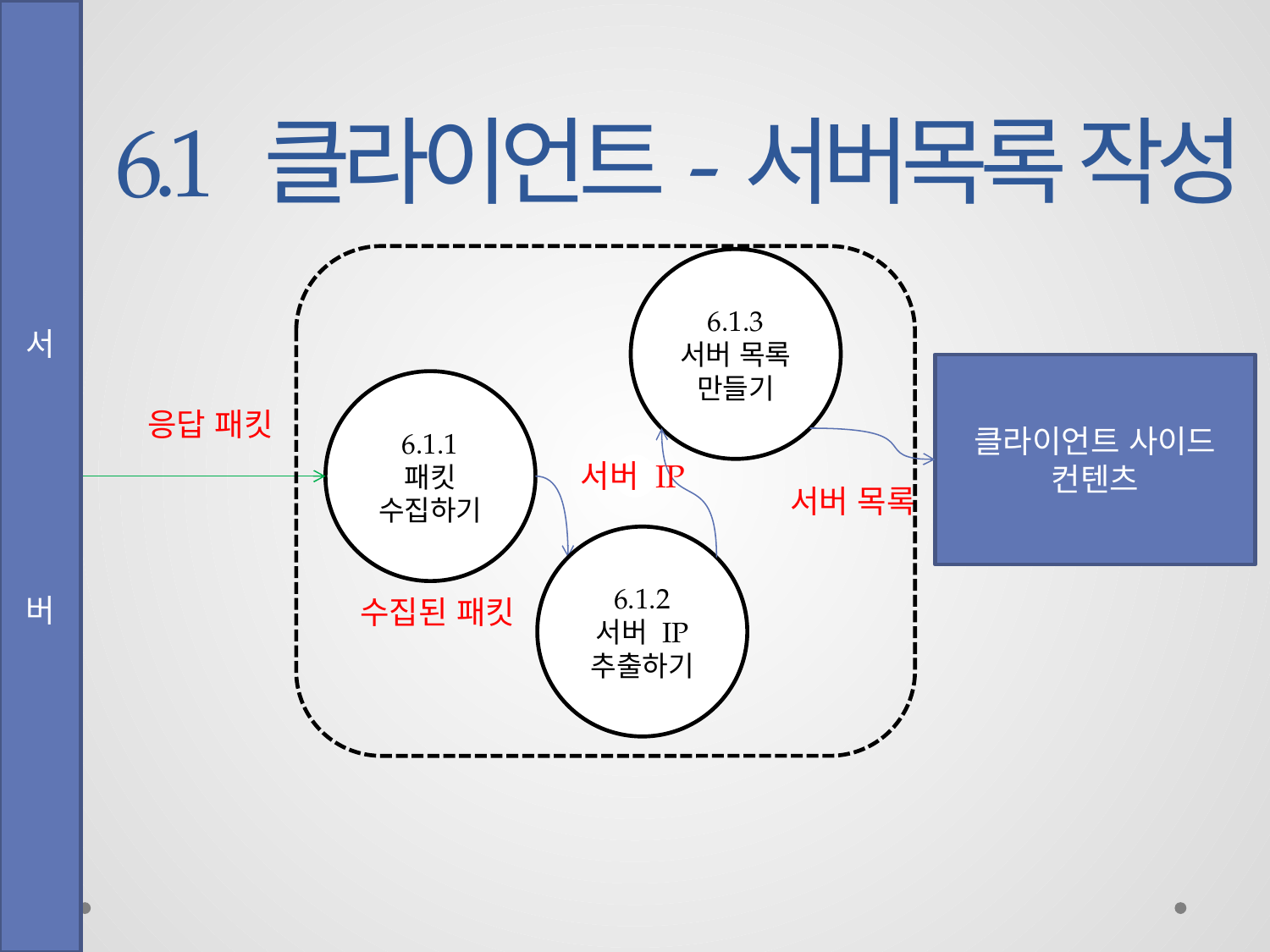

# 6.1 클라이언트-서버목록 작성
서

버

6.1.3
서버 목록
만들기
클라이언트 사이드
컨텐츠
6.1.1
패킷 수집하기
응답 패킷
서버 IP
서버 목록
6.1.2
서버 IP 추출하기
수집된 패킷